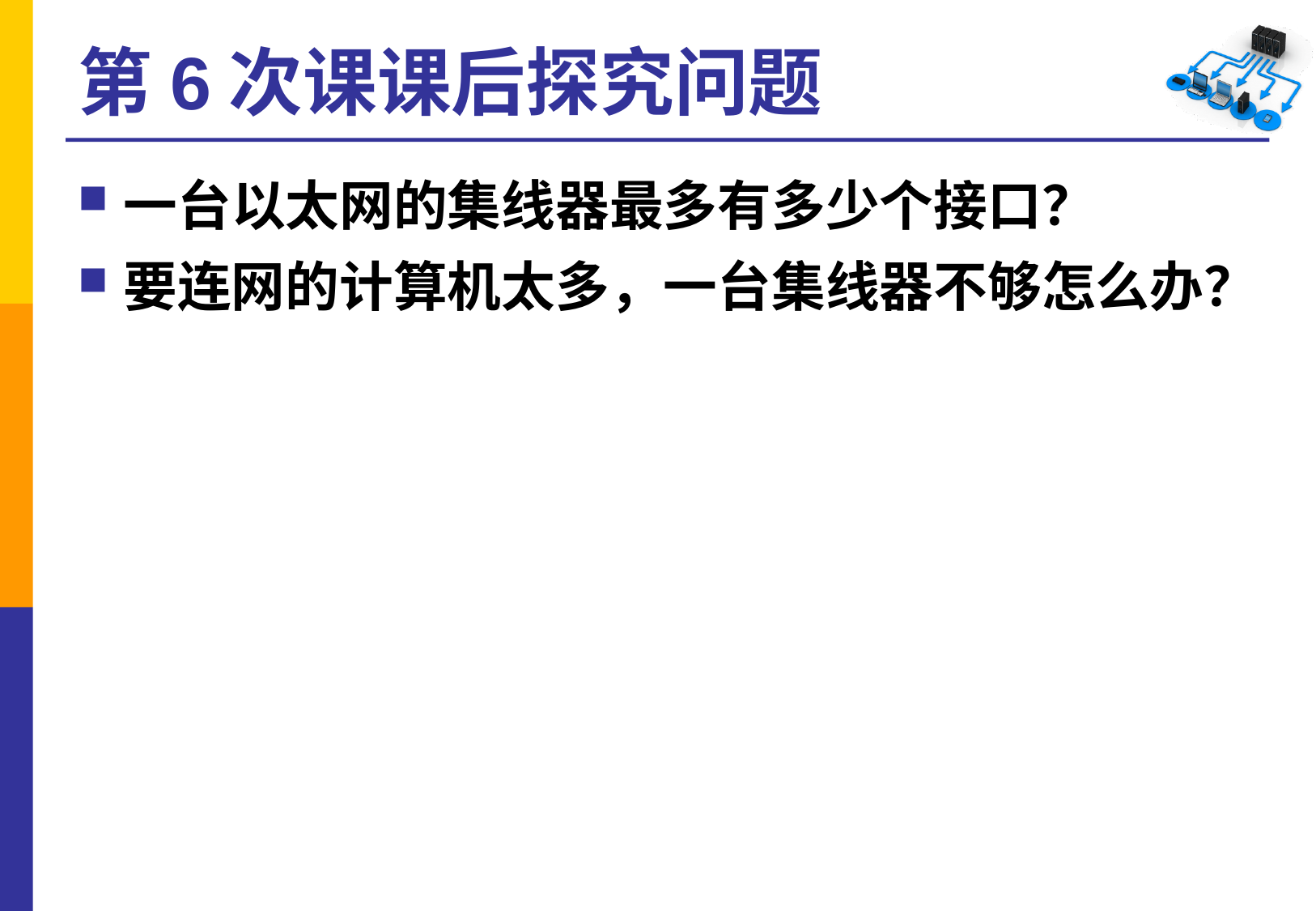

# 第6次课课后探究问题
一台以太网的集线器最多有多少个接口？
要连网的计算机太多，一台集线器不够怎么办？